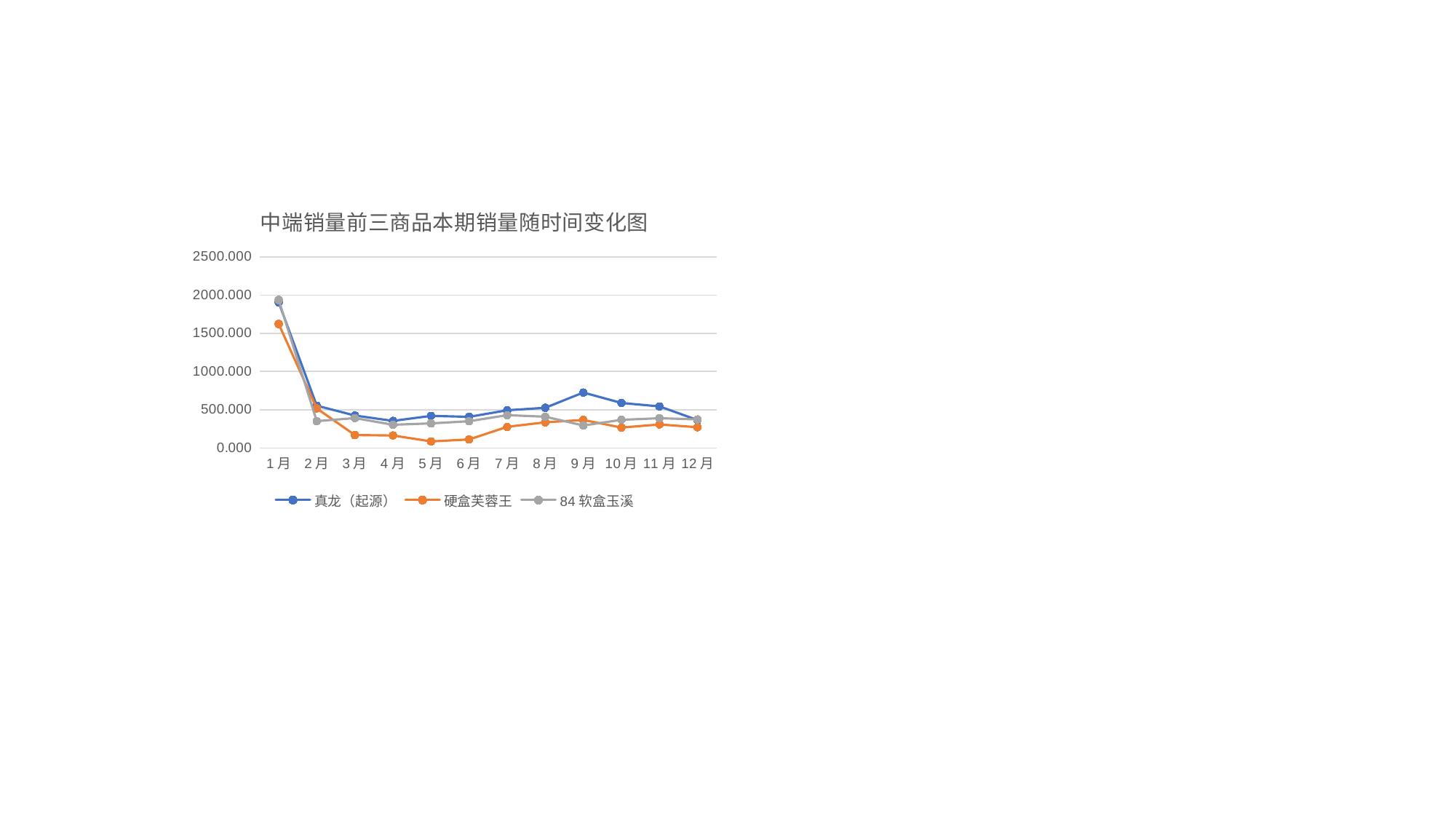

### Chart: 中端销量前三商品本期销量随时间变化图

| Category | 真龙（起源） | 硬盒芙蓉王 | 84软盒玉溪 |
|---|---|---|---|
| 1月 | 1904.1 | 1621.768 | 1936.204 |
| 2月 | 552.388 | 516.352 | 349.964 |
| 3月 | 423.528 | 168.684 | 389.904 |
| 4月 | 353.316 | 162.852 | 302.864 |
| 5月 | 419.164 | 85.264 | 321.064 |
| 6月 | 406.088 | 110.66 | 348.668 |
| 7月 | 492.496 | 275.732 | 428.708 |
| 8月 | 525.092 | 334.6 | 407.996 |
| 9月 | 724.26 | 365.768 | 293.324 |
| 10月 | 588.076 | 266.216 | 367.592 |
| 11月 | 543.088 | 306.832 | 388.388 |
| 12月 | 363.948 | 270.116 | 372.816 |